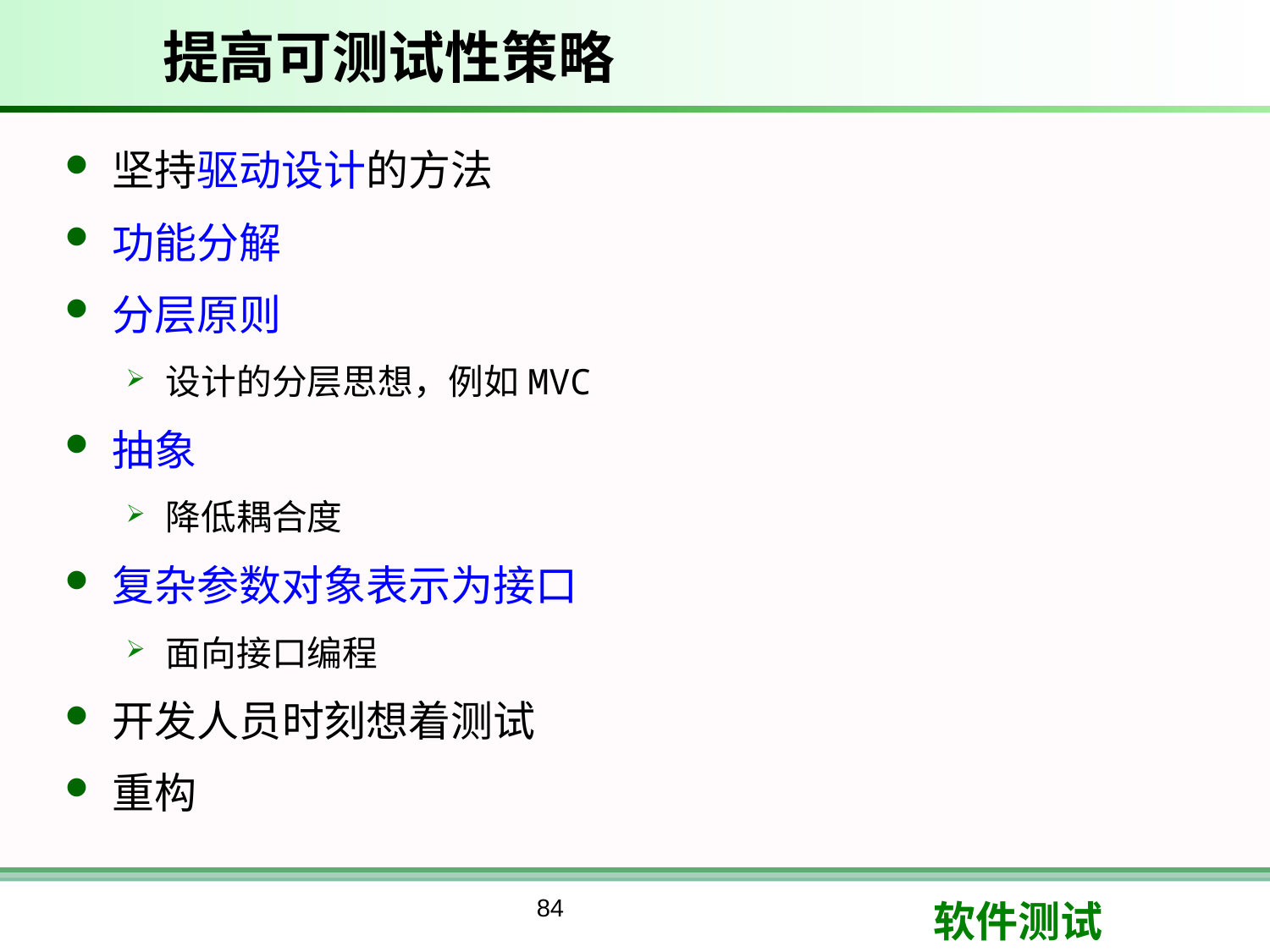

# 提高可测试性策略
坚持驱动设计的方法
功能分解
分层原则
设计的分层思想，例如MVC
抽象
降低耦合度
复杂参数对象表示为接口
面向接口编程
开发人员时刻想着测试
重构
84